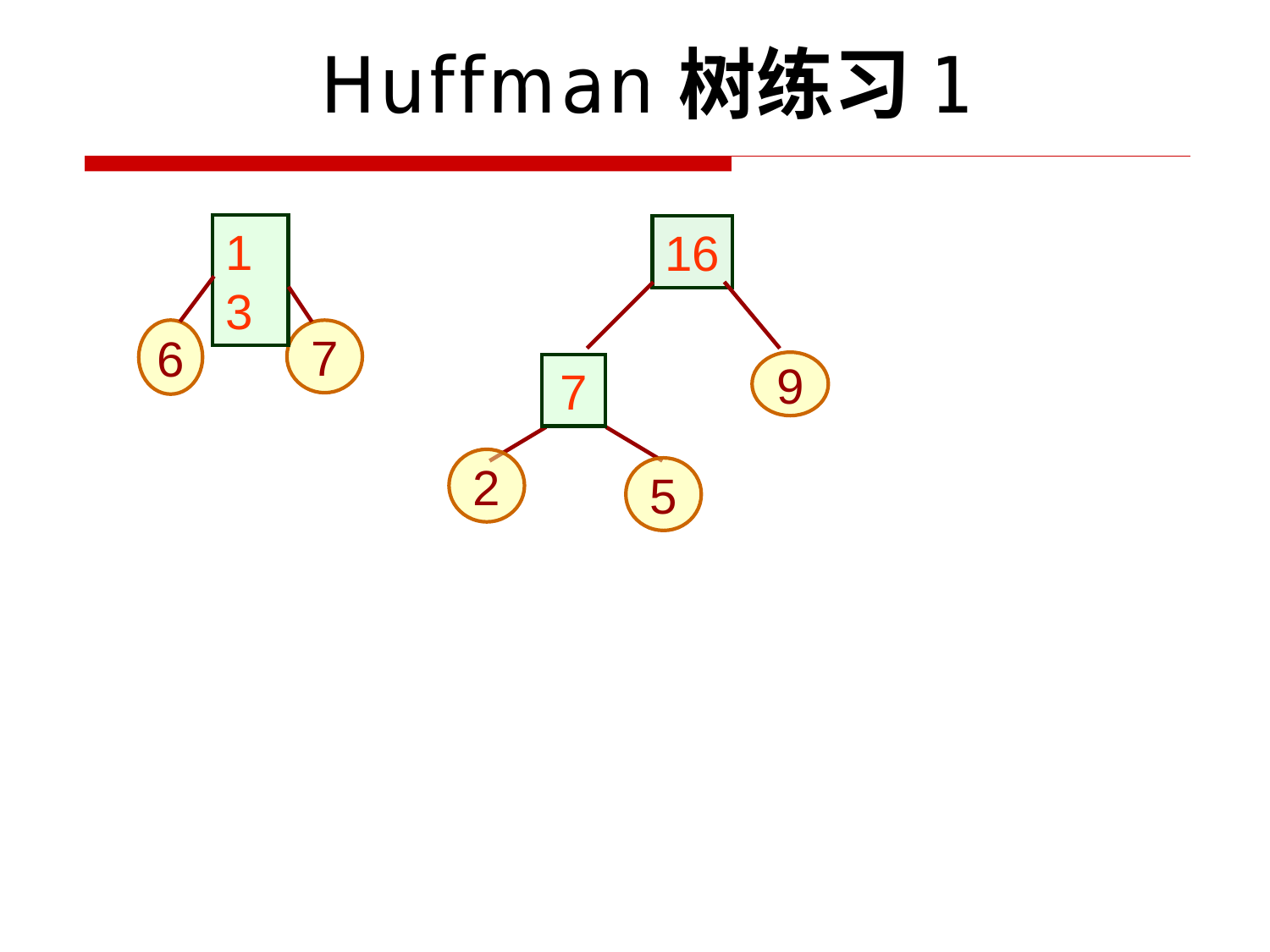

Huffman树练习1
13
16

6
7
9
7

2
5